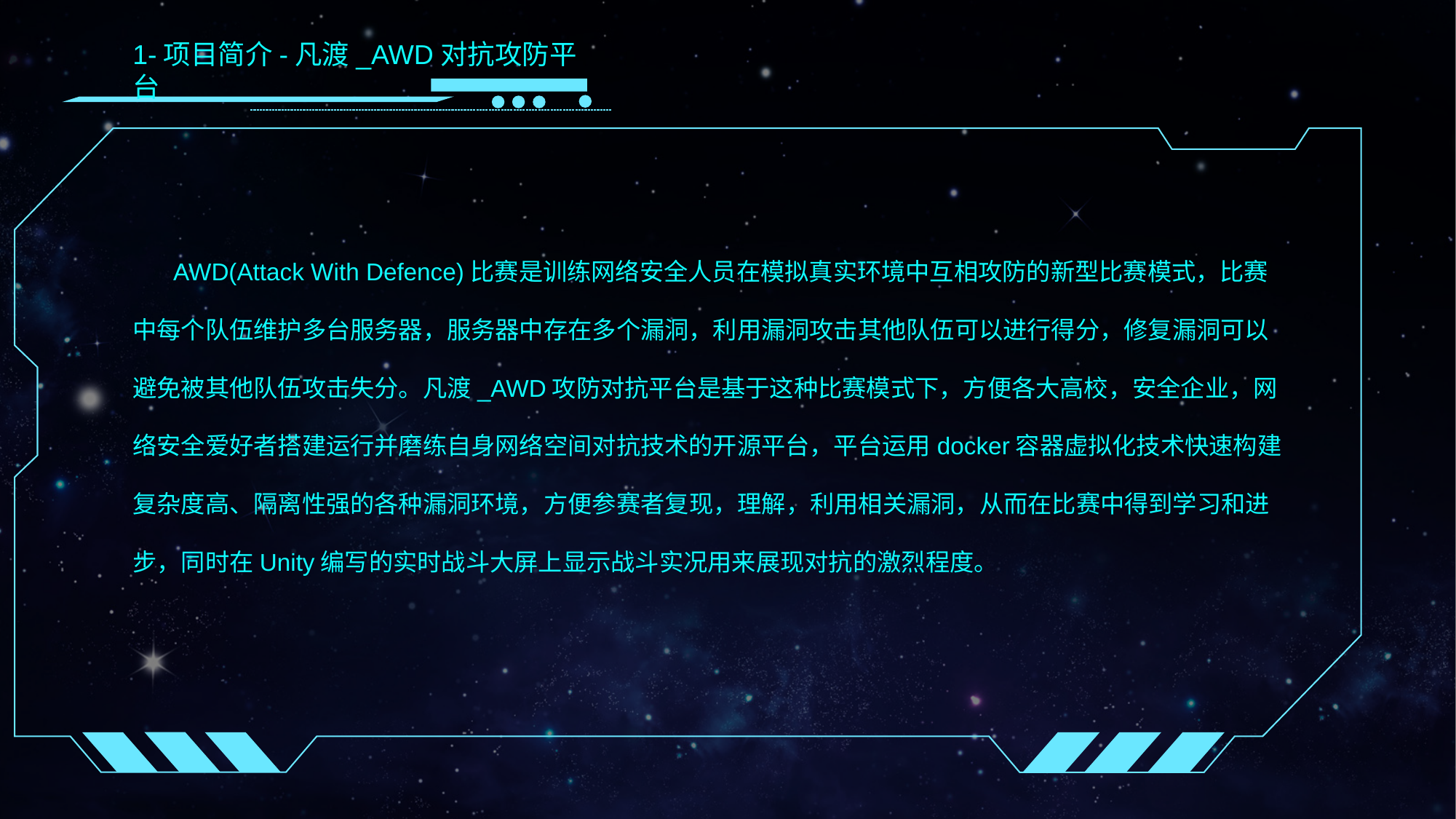

1-项目简介-凡渡_AWD对抗攻防平台

      AWD(Attack With Defence)比赛是训练网络安全人员在模拟真实环境中互相攻防的新型比赛模式，比赛中每个队伍维护多台服务器，服务器中存在多个漏洞，利用漏洞攻击其他队伍可以进行得分，修复漏洞可以避免被其他队伍攻击失分。凡渡_AWD攻防对抗平台是基于这种比赛模式下，方便各大高校，安全企业，网络安全爱好者搭建运行并磨练自身网络空间对抗技术的开源平台，平台运用docker容器虚拟化技术快速构建复杂度高、隔离性强的各种漏洞环境，方便参赛者复现，理解，利用相关漏洞，从而在比赛中得到学习和进步，同时在Unity编写的实时战斗大屏上显示战斗实况用来展现对抗的激烈程度。